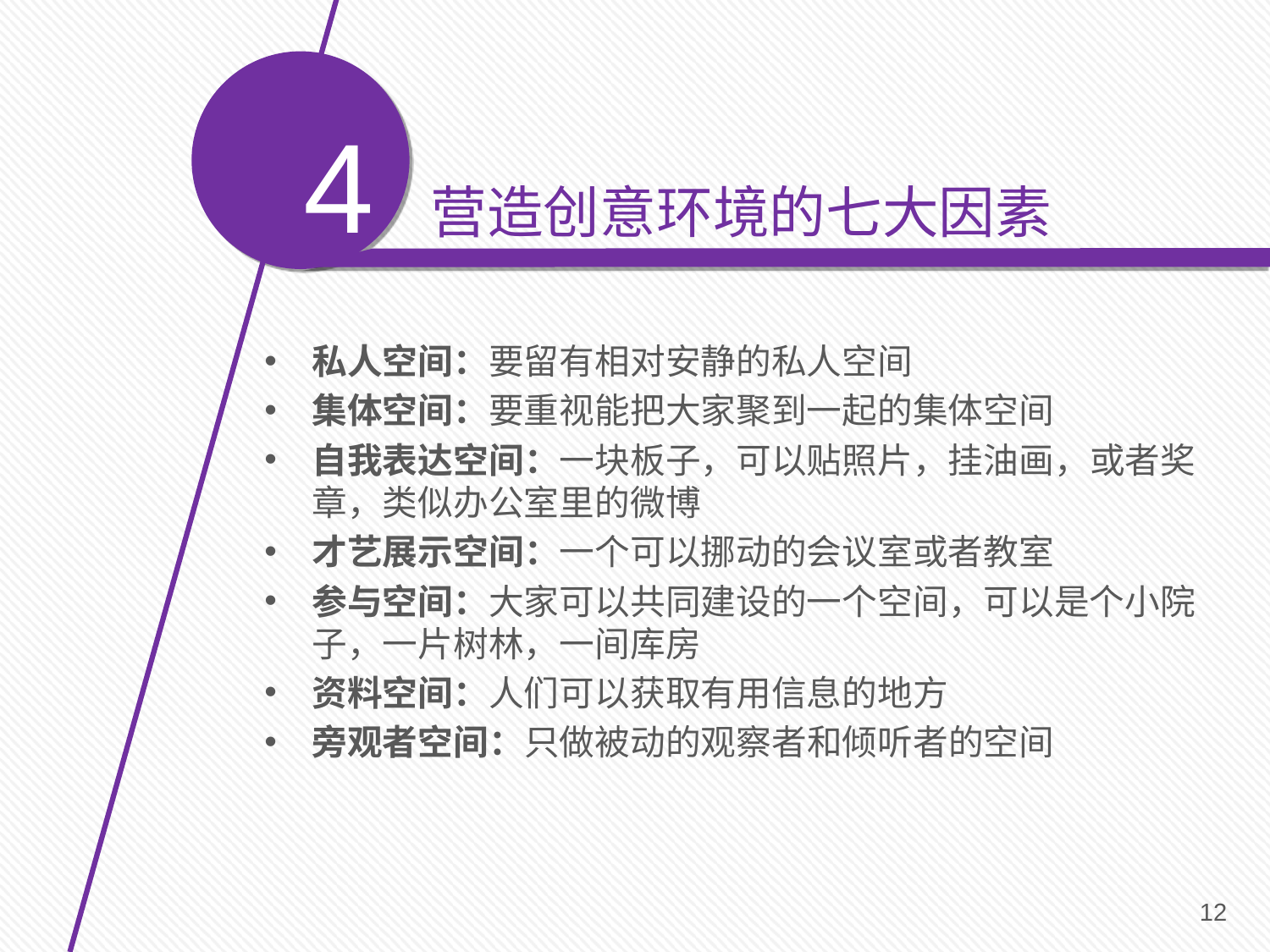

4  营造创意环境的七大因素

私人空间：要留有相对安静的私人空间
集体空间：要重视能把大家聚到一起的集体空间
自我表达空间：一块板子，可以贴照片，挂油画，或者奖章，类似办公室里的微博
才艺展示空间：一个可以挪动的会议室或者教室
参与空间：大家可以共同建设的一个空间，可以是个小院子，一片树林，一间库房
资料空间：人们可以获取有用信息的地方
旁观者空间：只做被动的观察者和倾听者的空间
12